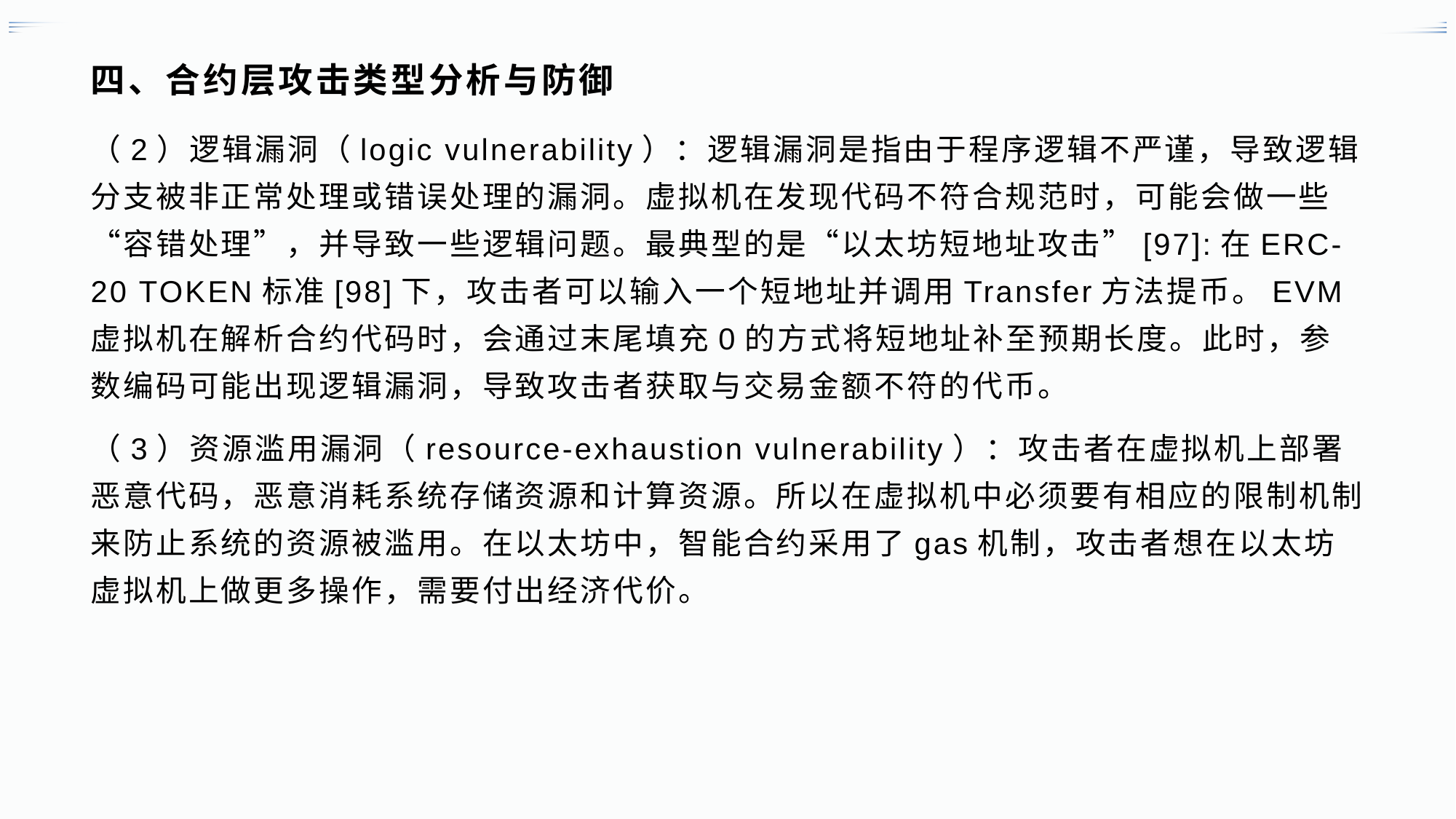

# 四、合约层攻击类型分析与防御
（2）逻辑漏洞（logic vulnerability）：逻辑漏洞是指由于程序逻辑不严谨，导致逻辑分支被非正常处理或错误处理的漏洞。虚拟机在发现代码不符合规范时，可能会做一些“容错处理”，并导致一些逻辑问题。最典型的是“以太坊短地址攻击”[97]:在ERC-20 TOKEN标准[98]下，攻击者可以输入一个短地址并调用Transfer方法提币。EVM虚拟机在解析合约代码时，会通过末尾填充0的方式将短地址补至预期长度。此时，参数编码可能出现逻辑漏洞，导致攻击者获取与交易金额不符的代币。
（3）资源滥用漏洞（resource-exhaustion vulnerability）：攻击者在虚拟机上部署恶意代码，恶意消耗系统存储资源和计算资源。所以在虚拟机中必须要有相应的限制机制来防止系统的资源被滥用。在以太坊中，智能合约采用了gas机制，攻击者想在以太坊虚拟机上做更多操作，需要付出经济代价。